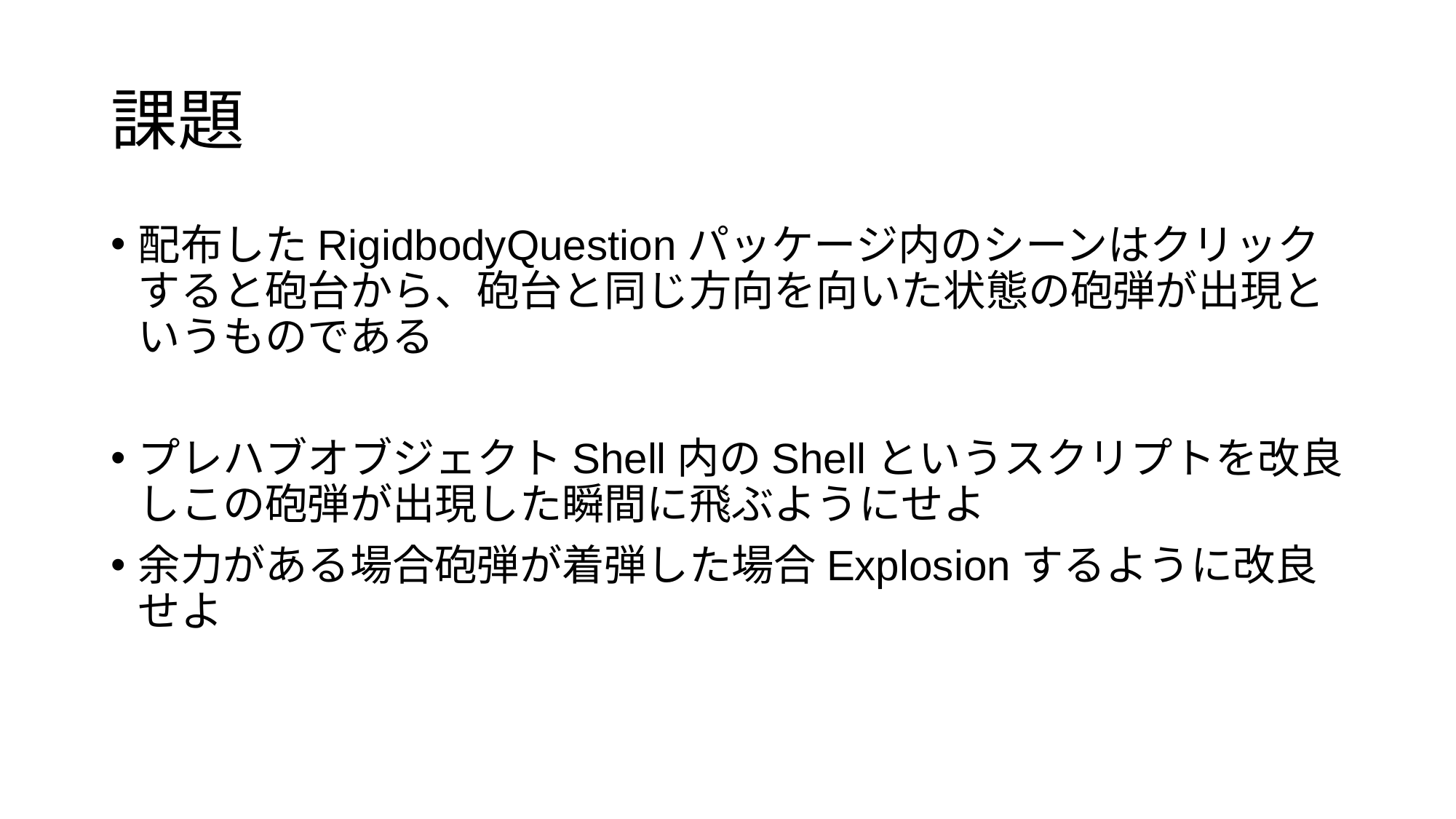

# 課題
配布したRigidbodyQuestionパッケージ内のシーンはクリックすると砲台から、砲台と同じ方向を向いた状態の砲弾が出現というものである

プレハブオブジェクトShell内のShellというスクリプトを改良しこの砲弾が出現した瞬間に飛ぶようにせよ
余力がある場合砲弾が着弾した場合Explosionするように改良せよ